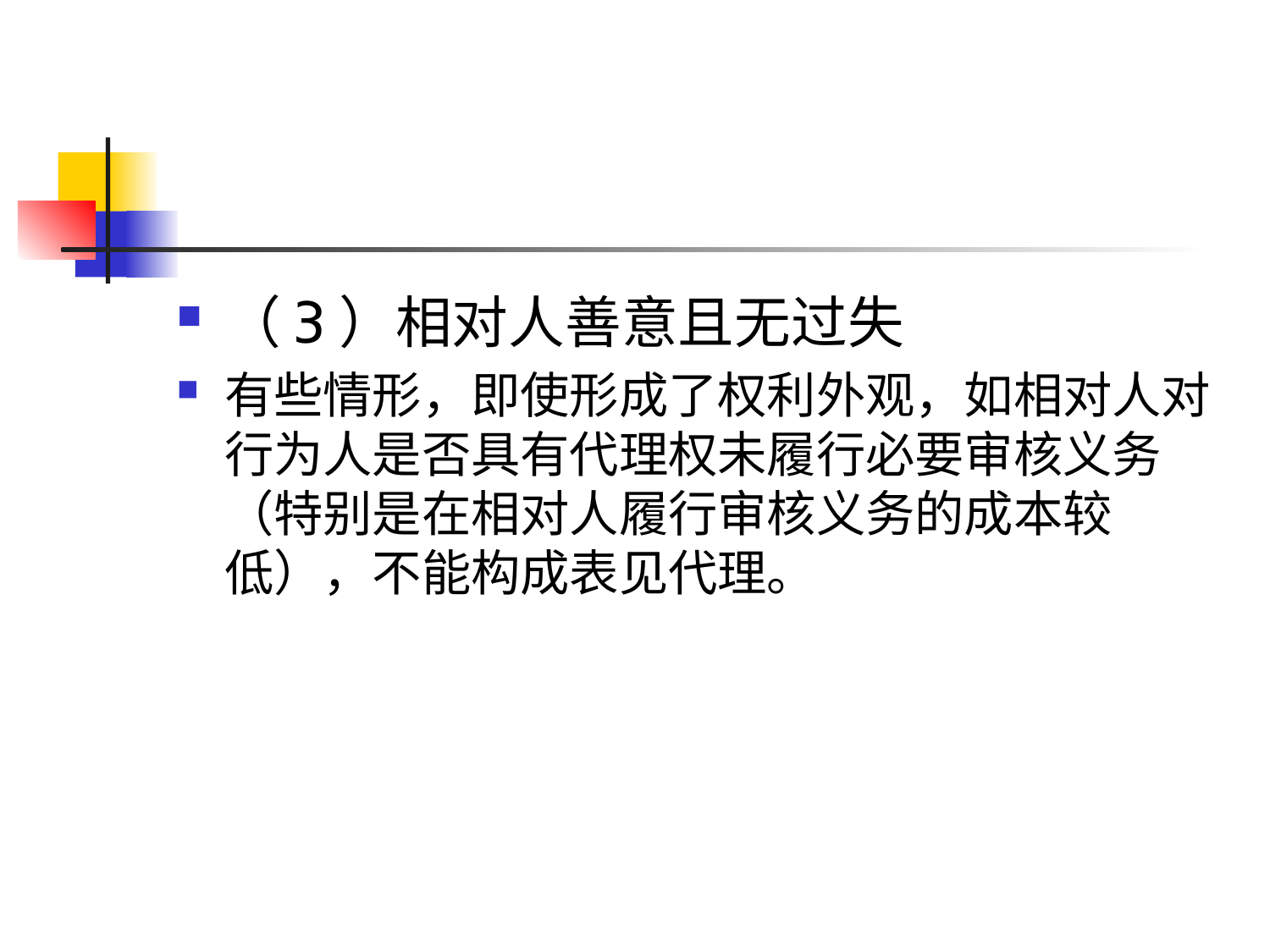

#
（3）相对人善意且无过失
有些情形，即使形成了权利外观，如相对人对行为人是否具有代理权未履行必要审核义务（特别是在相对人履行审核义务的成本较低），不能构成表见代理。